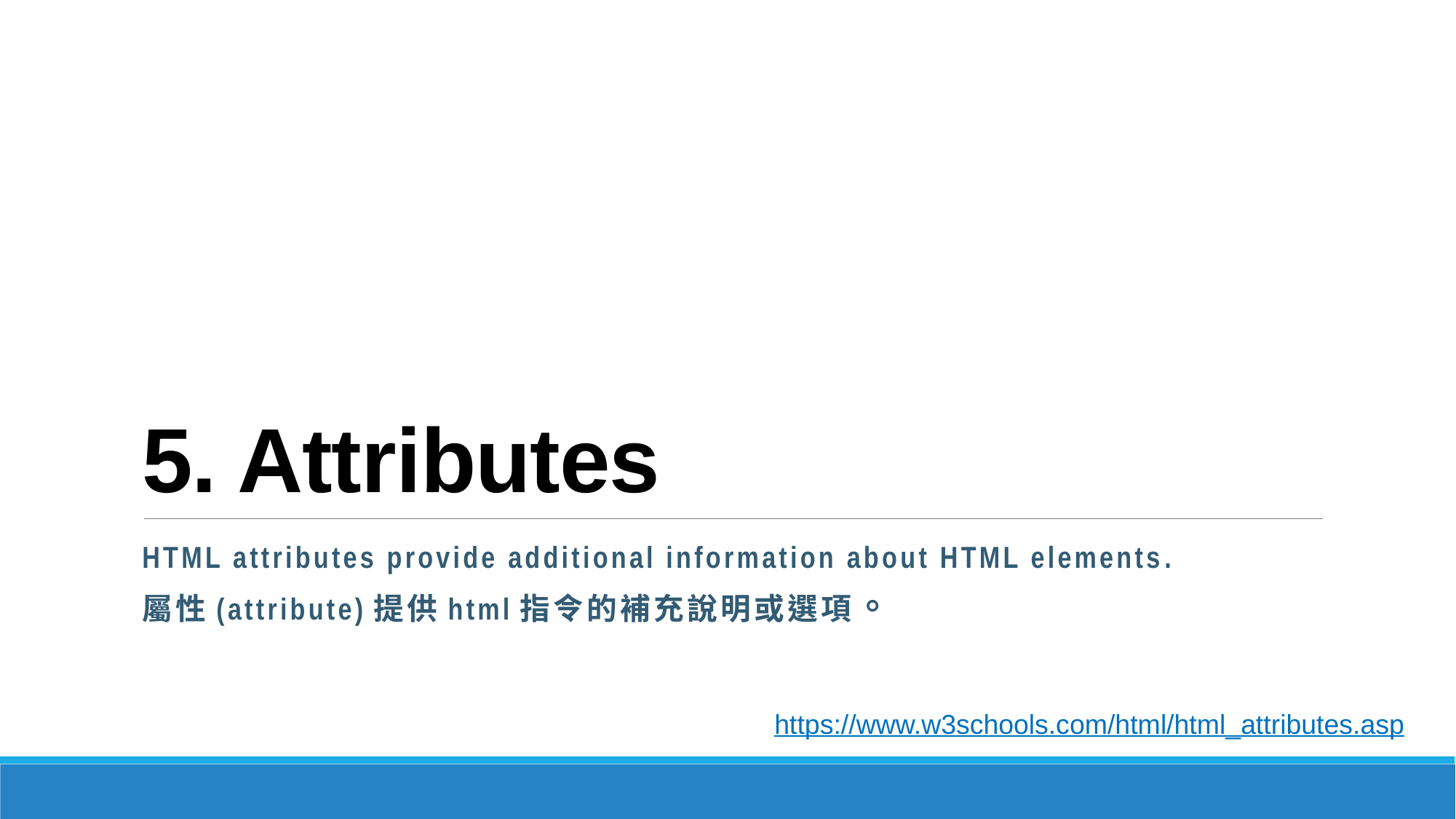

# 5. Attributes
HTML attributes provide additional information about HTML elements.
屬性(attribute)提供html指令的補充說明或選項。

https://www.w3schools.com/html/html_attributes.asp